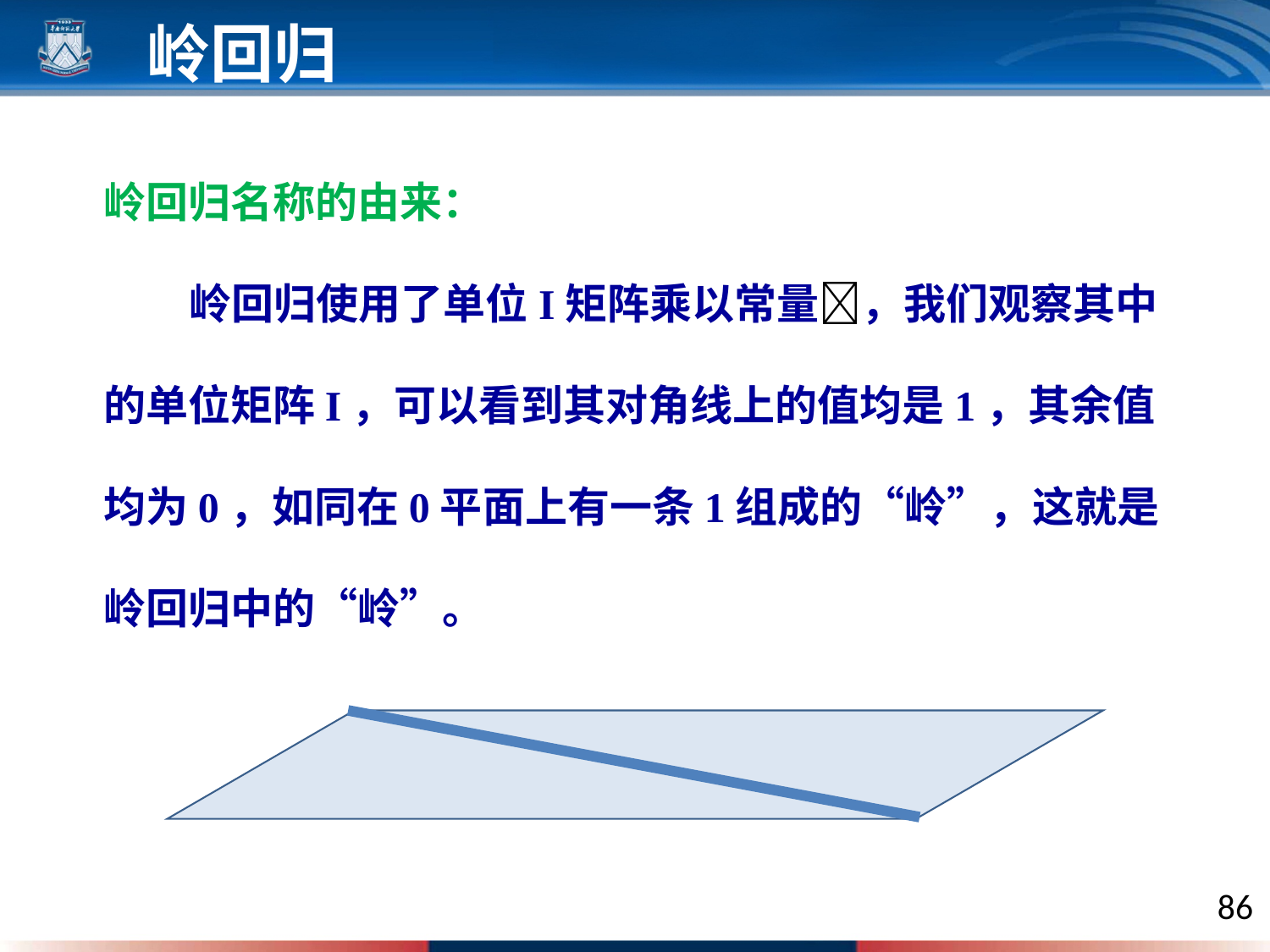

岭回归
岭回归名称的由来：
        岭回归使用了单位I矩阵乘以常量λ，我们观察其中的单位矩阵I，可以看到其对角线上的值均是1，其余值均为0，如同在0平面上有一条1组成的“岭”，这就是岭回归中的“岭”。